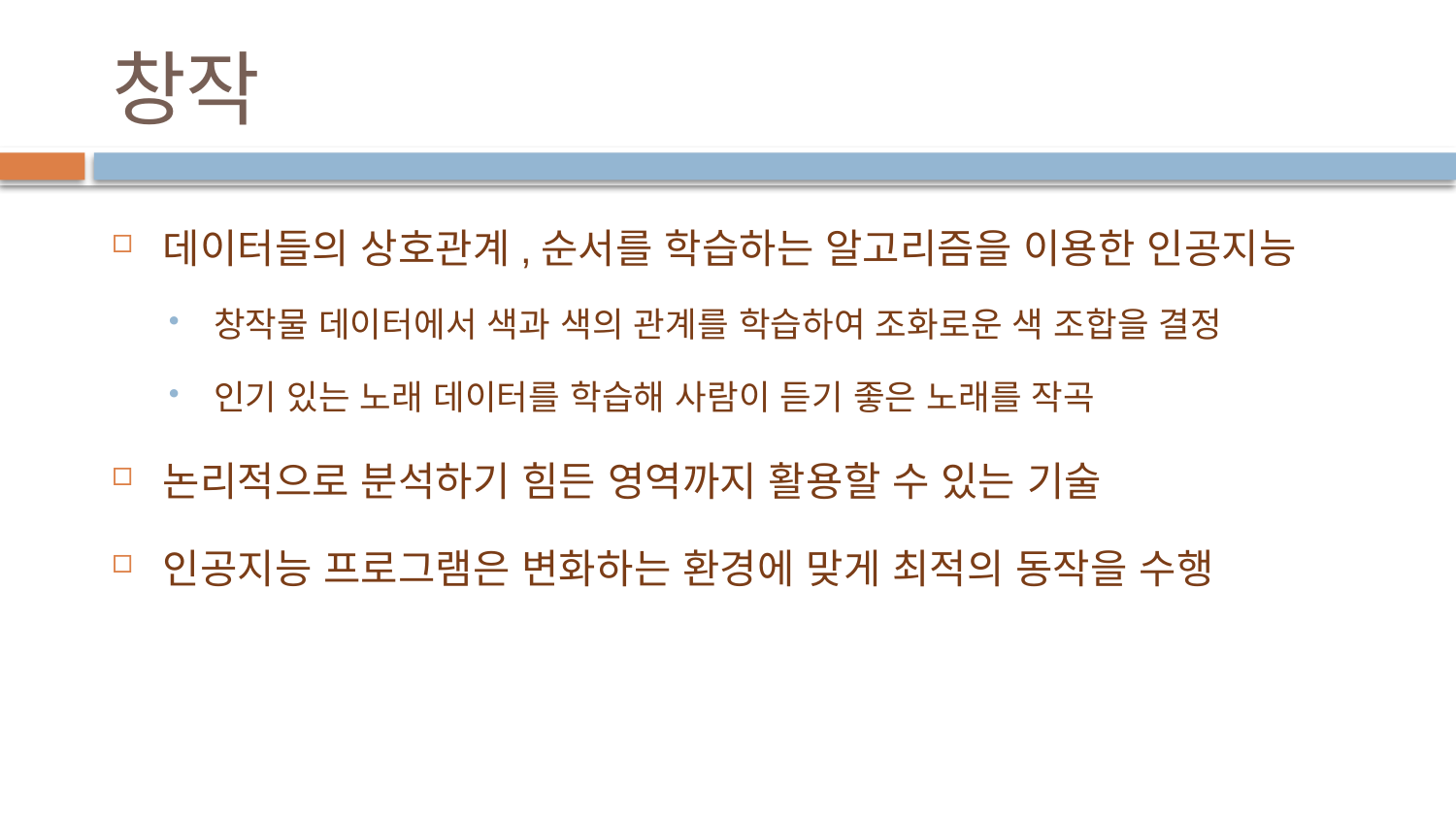

# 창작
데이터들의 상호관계,순서를 학습하는 알고리즘을 이용한 인공지능
창작물 데이터에서 색과 색의 관계를 학습하여 조화로운 색 조합을 결정
인기 있는 노래 데이터를 학습해 사람이 듣기 좋은 노래를 작곡
논리적으로 분석하기 힘든 영역까지 활용할 수 있는 기술
인공지능 프로그램은 변화하는 환경에 맞게 최적의 동작을 수행